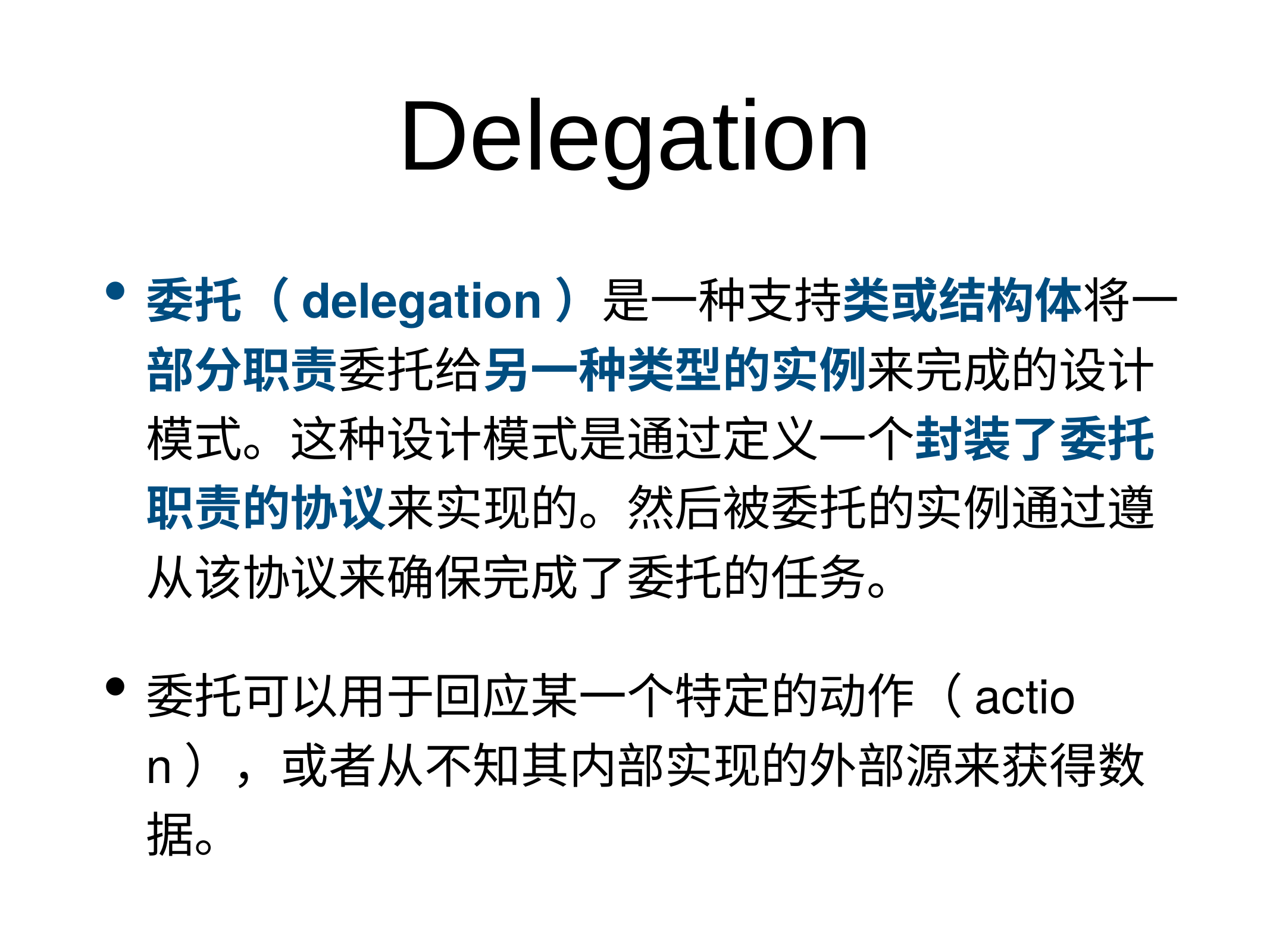

# Delegation
委托（delegation）是一种支持类或结构体将一部分职责委托给另一种类型的实例来完成的设计模式。这种设计模式是通过定义一个封装了委托职责的协议来实现的。然后被委托的实例通过遵从该协议来确保完成了委托的任务。
委托可以用于回应某一个特定的动作（action），或者从不知其内部实现的外部源来获得数据。